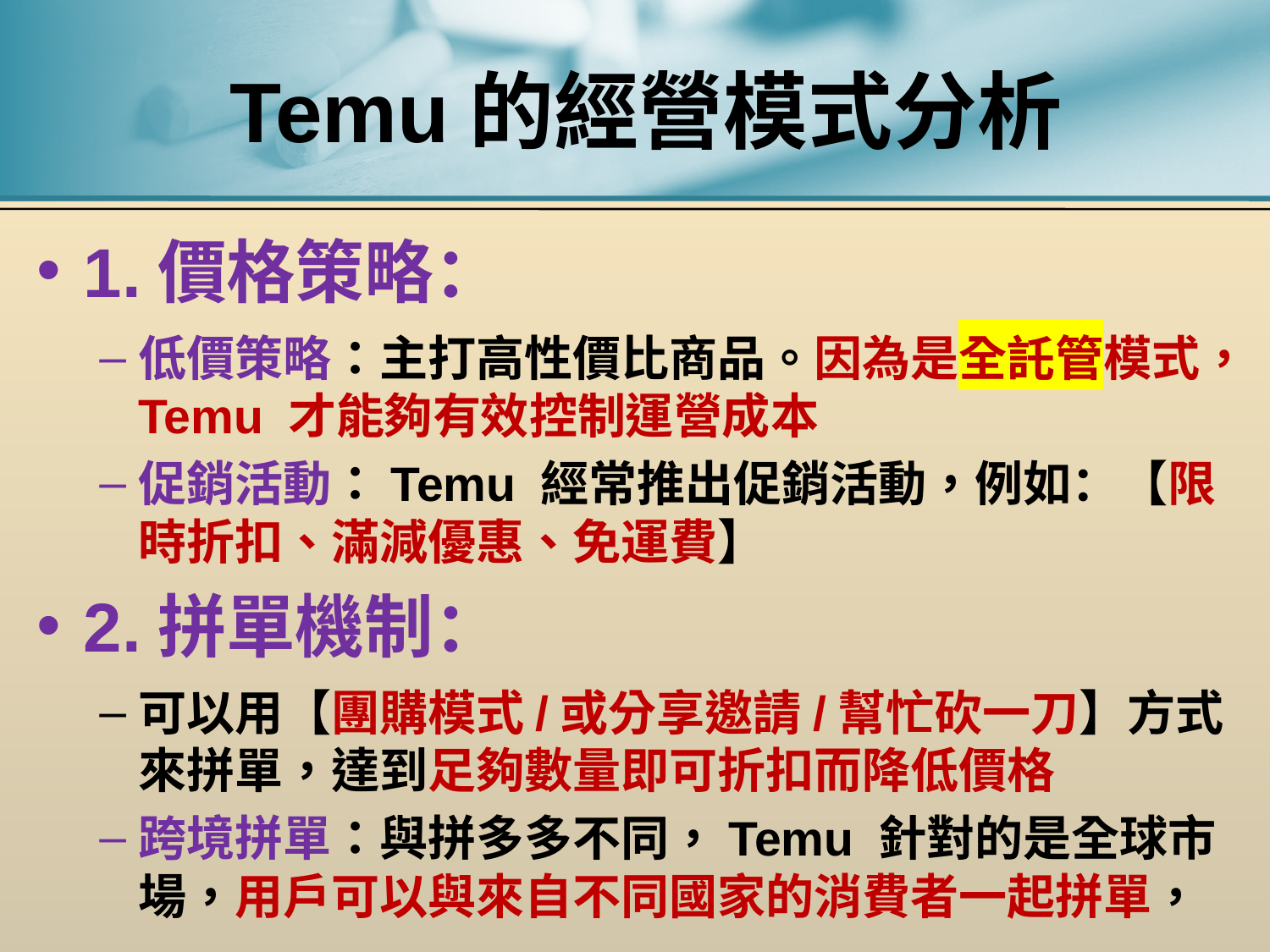

# Temu的經營模式分析
1.價格策略：
低價策略：主打高性價比商品。因為是全託管模式，Temu 才能夠有效控制運營成本
促銷活動：Temu 經常推出促銷活動，例如：【限時折扣、滿減優惠、免運費】
2.拼單機制：
可以用【團購模式/或分享邀請/幫忙砍一刀】方式來拼單，達到足夠數量即可折扣而降低價格
跨境拼單：與拼多多不同，Temu 針對的是全球市場，用戶可以與來自不同國家的消費者一起拼單，